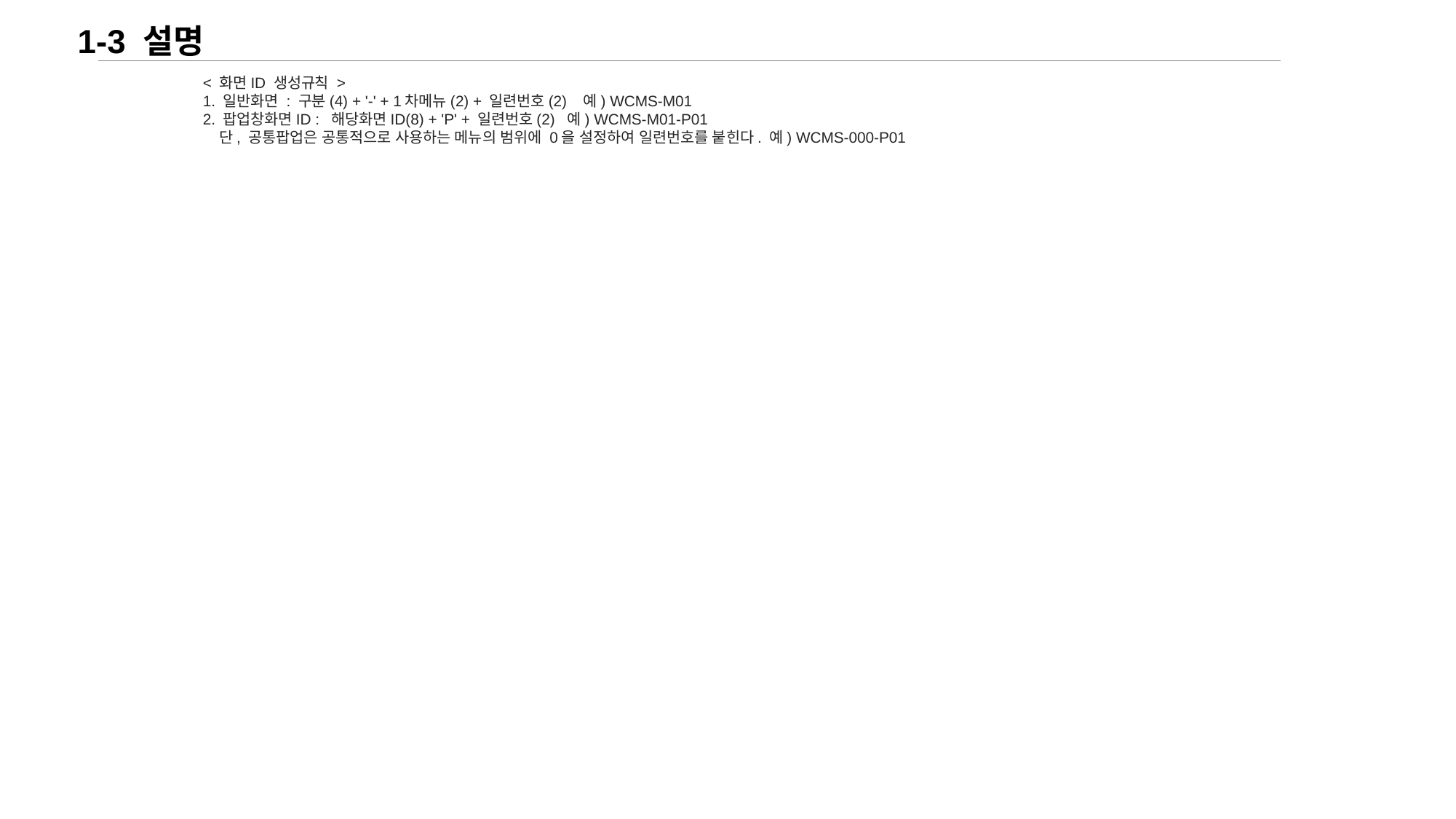

1-3 설명
< 화면ID 생성규칙 >
1. 일반화면 : 구분(4) + '-' + 1차메뉴(2) + 일련번호(2)   예) WCMS-M01
2. 팝업창화면ID :  해당화면ID(8) + 'P' + 일련번호(2)  예) WCMS-M01-P01
   단, 공통팝업은 공통적으로 사용하는 메뉴의 범위에 0을 설정하여 일련번호를 붙힌다. 예) WCMS-000-P01